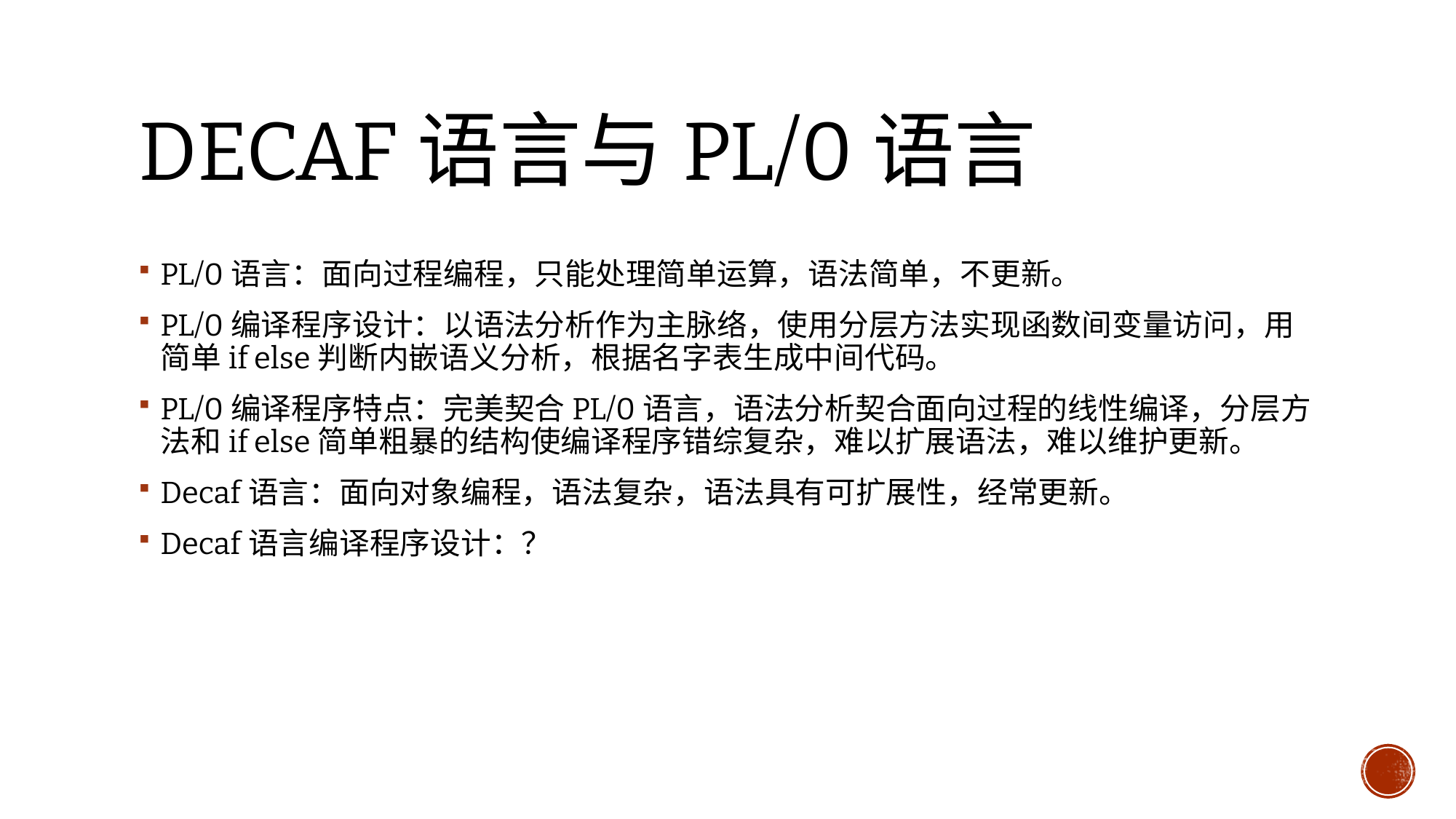

# Decaf语言与PL/0语言
PL/0语言：面向过程编程，只能处理简单运算，语法简单，不更新。
PL/0编译程序设计：以语法分析作为主脉络，使用分层方法实现函数间变量访问，用简单if else判断内嵌语义分析，根据名字表生成中间代码。
PL/0编译程序特点：完美契合PL/0语言，语法分析契合面向过程的线性编译，分层方法和if else简单粗暴的结构使编译程序错综复杂，难以扩展语法，难以维护更新。
Decaf语言：面向对象编程，语法复杂，语法具有可扩展性，经常更新。
Decaf语言编译程序设计：？